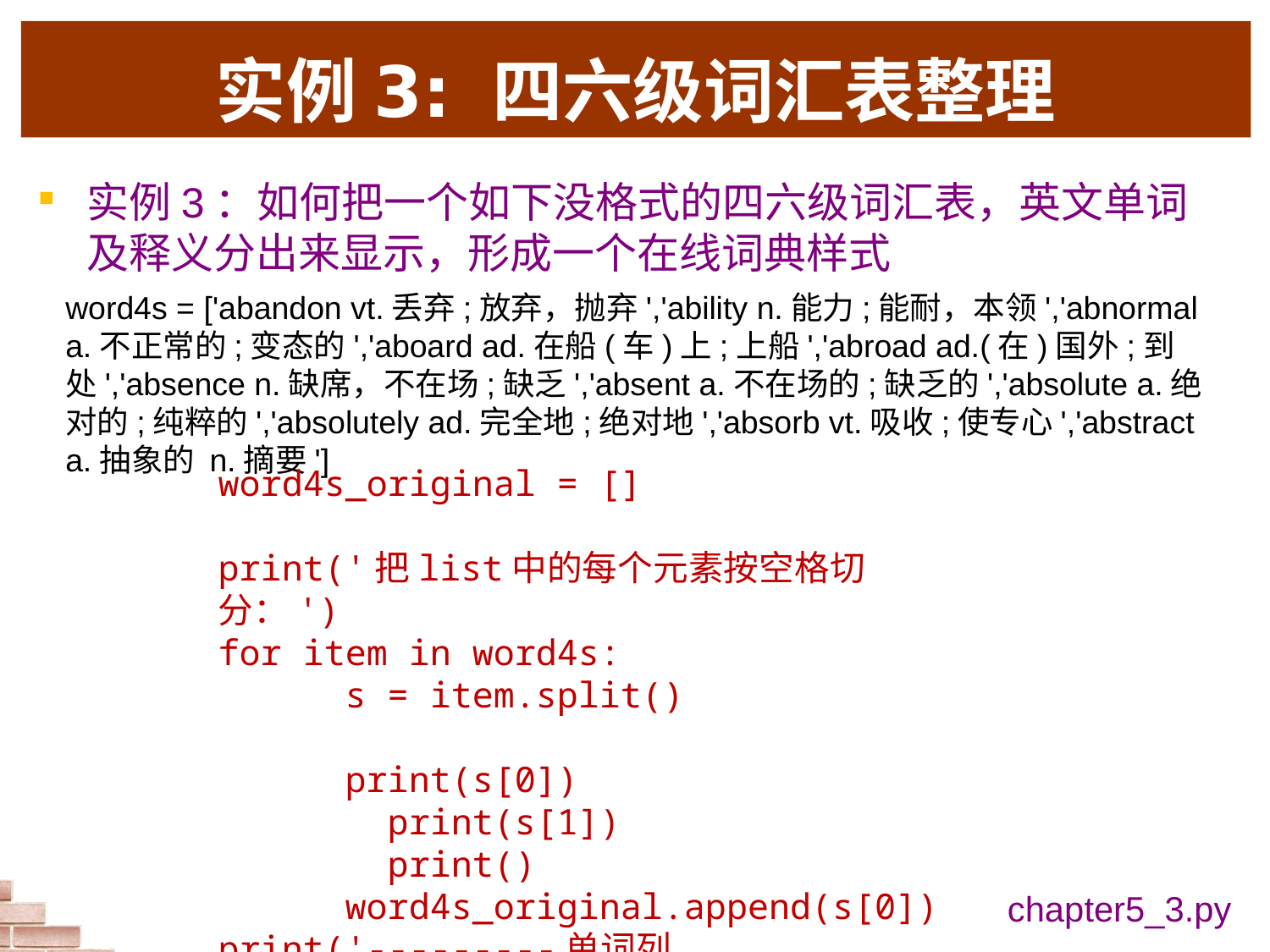

# 实例3: 四六级词汇表整理
实例3：如何把一个如下没格式的四六级词汇表，英文单词及释义分出来显示，形成一个在线词典样式
word4s = ['abandon vt.丢弃;放弃，抛弃','ability n.能力;能耐，本领','abnormal a.不正常的;变态的','aboard ad.在船(车)上;上船','abroad ad.(在)国外;到处','absence n.缺席，不在场;缺乏','absent a.不在场的;缺乏的','absolute a.绝对的;纯粹的','absolutely ad.完全地;绝对地','absorb vt.吸收;使专心','abstract a.抽象的 n.摘要']
word4s_original = []
print('把list中的每个元素按空格切分：')
for item in word4s:
	s = item.split()
	print(s[0])
        print(s[1])
        print()
	word4s_original.append(s[0])
print('---------单词列表----------')
print(word4s_original)
chapter5_3.py